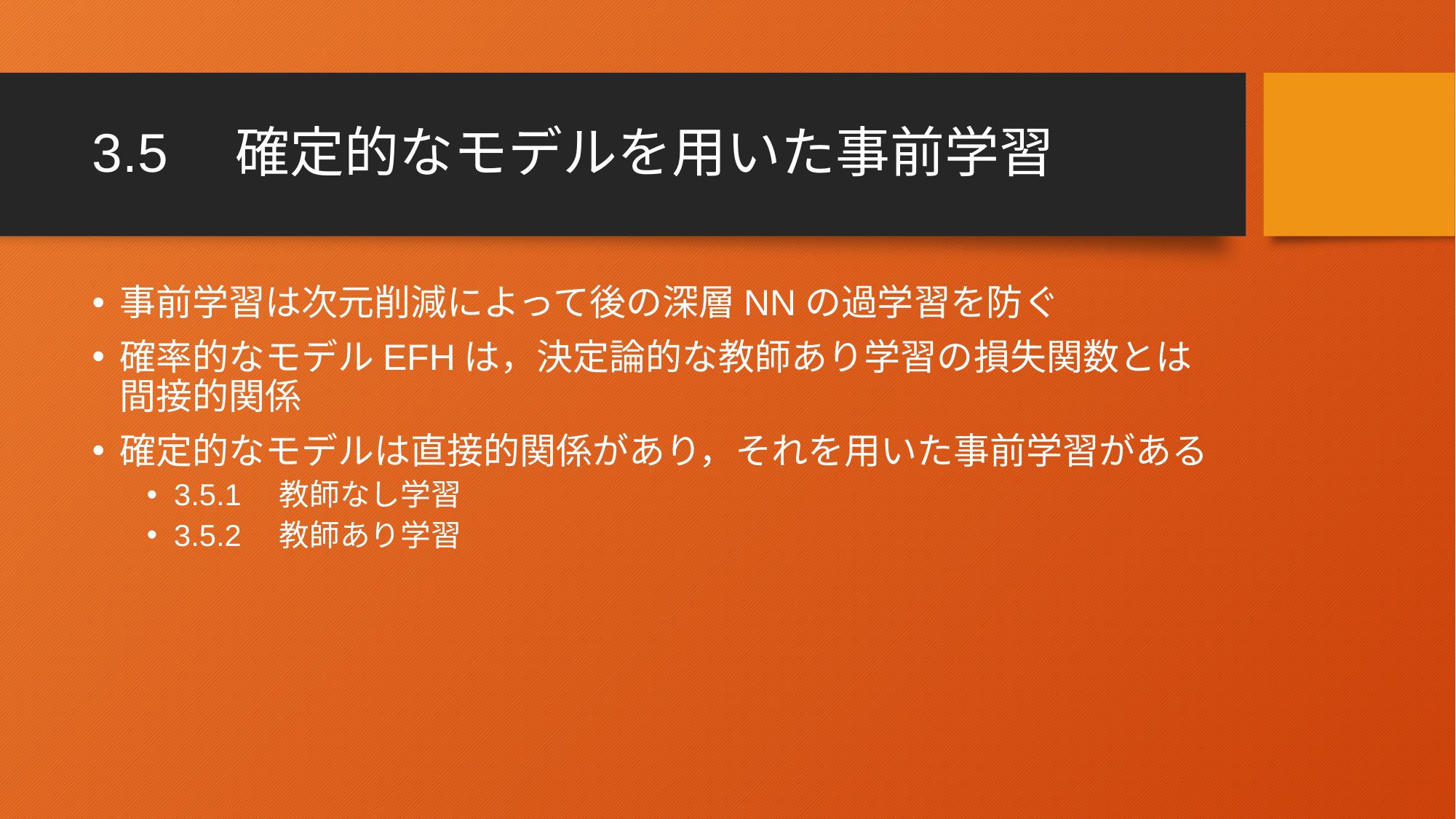

# 3.5　確定的なモデルを用いた事前学習
事前学習は次元削減によって後の深層NNの過学習を防ぐ
確率的なモデルEFHは，決定論的な教師あり学習の損失関数とは間接的関係
確定的なモデルは直接的関係があり，それを用いた事前学習がある
3.5.1　教師なし学習
3.5.2　教師あり学習